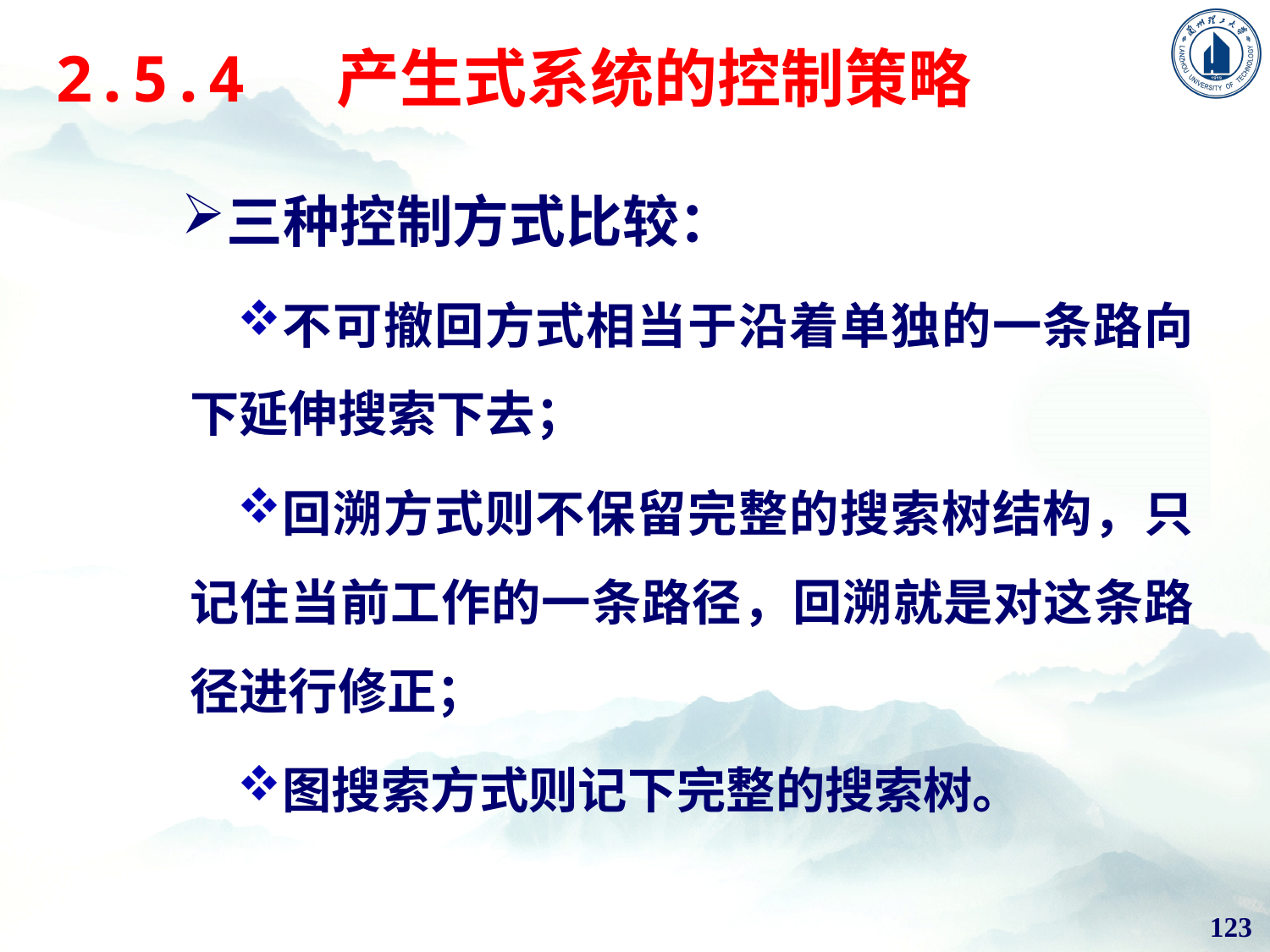

# 2.5.4  产生式系统的控制策略
三种控制方式比较：
不可撤回方式相当于沿着单独的一条路向下延伸搜索下去；
回溯方式则不保留完整的搜索树结构，只记住当前工作的一条路径，回溯就是对这条路径进行修正；
图搜索方式则记下完整的搜索树。
123